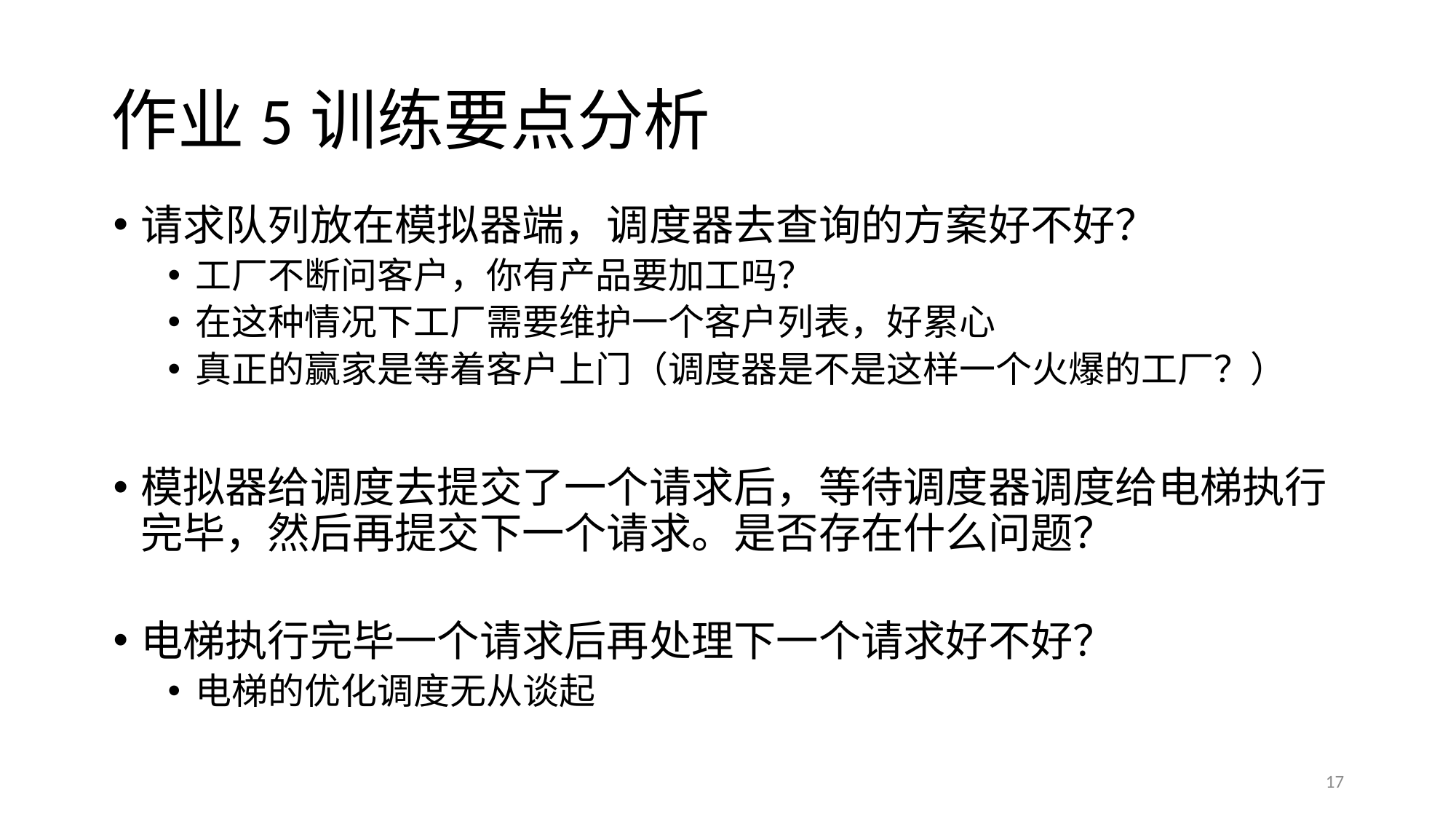

# 作业5训练要点分析
请求队列放在模拟器端，调度器去查询的方案好不好？
工厂不断问客户，你有产品要加工吗？
在这种情况下工厂需要维护一个客户列表，好累心
真正的赢家是等着客户上门（调度器是不是这样一个火爆的工厂？）

模拟器给调度去提交了一个请求后，等待调度器调度给电梯执行完毕，然后再提交下一个请求。是否存在什么问题？

电梯执行完毕一个请求后再处理下一个请求好不好？
电梯的优化调度无从谈起
17